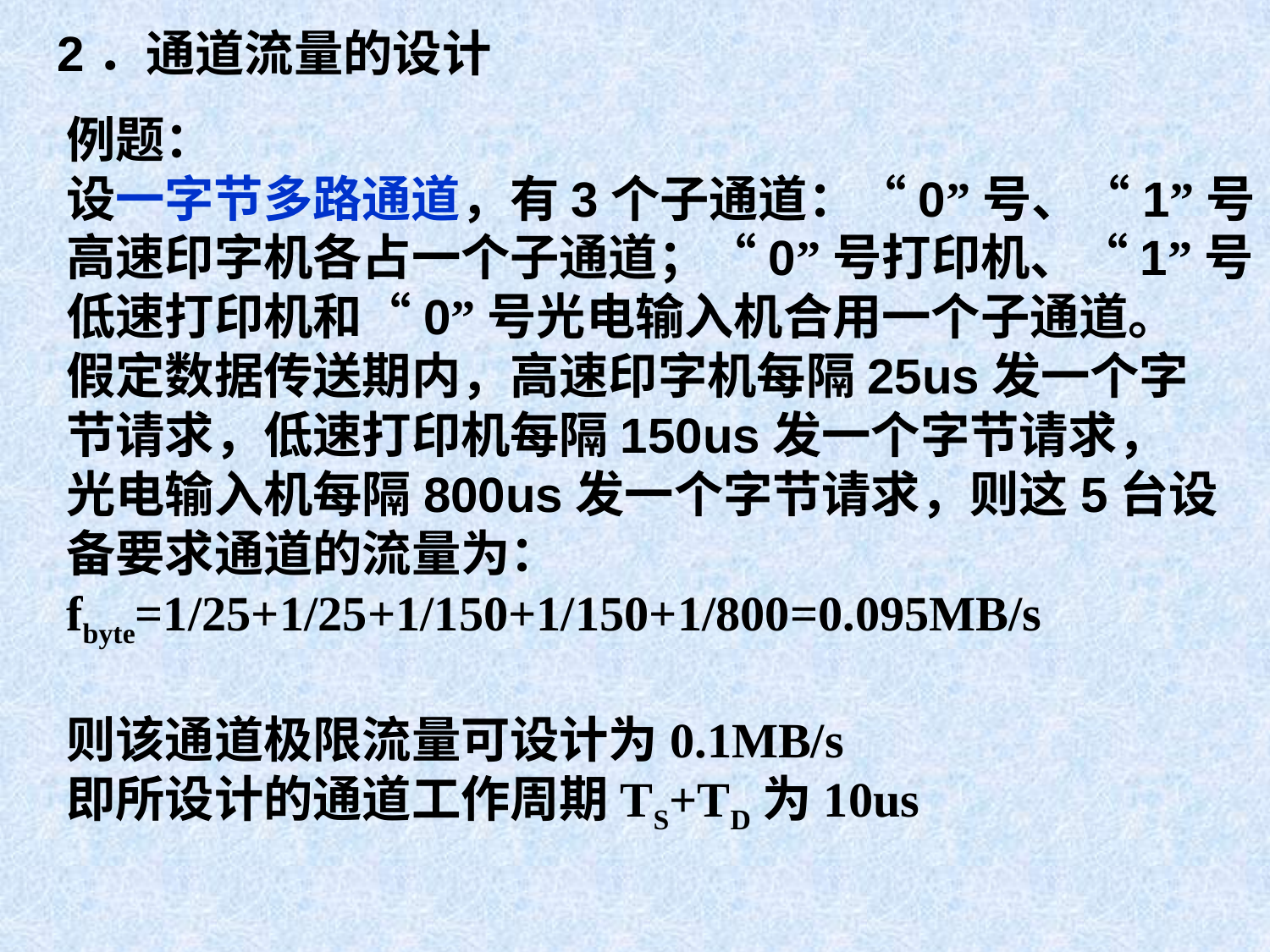

2．通道流量的设计
例题：
设一字节多路通道，有3个子通道：“0”号、“1”号
高速印字机各占一个子通道；“0”号打印机、“1”号
低速打印机和“0”号光电输入机合用一个子通道。
假定数据传送期内，高速印字机每隔25us发一个字
节请求，低速打印机每隔150us发一个字节请求，
光电输入机每隔800us发一个字节请求，则这5台设
备要求通道的流量为：
fbyte=1/25+1/25+1/150+1/150+1/800=0.095MB/s

则该通道极限流量可设计为0.1MB/s
即所设计的通道工作周期TS+TD为10us